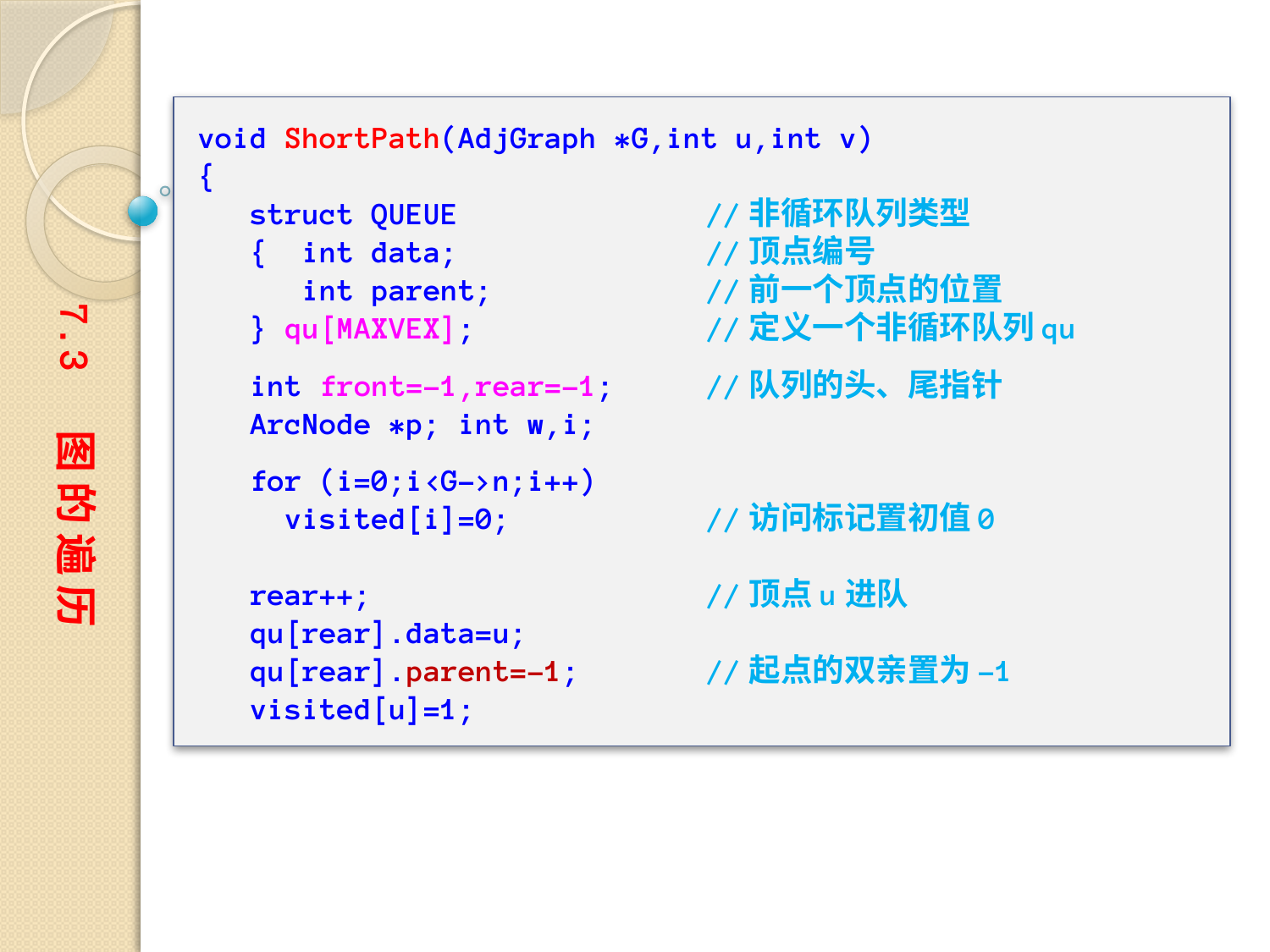

void ShortPath(AdjGraph *G,int u,int v)
{
   struct QUEUE		//非循环队列类型
   {  int data;		//顶点编号
      int parent;		//前一个顶点的位置
   } qu[MAXVEX];		//定义一个非循环队列qu
   int front=-1,rear=-1;	//队列的头、尾指针
   ArcNode *p; int w,i;
   for (i=0;i<G->n;i++)
     visited[i]=0;		//访问标记置初值0
   rear++;			//顶点u进队
   qu[rear].data=u;
   qu[rear].parent=-1;	//起点的双亲置为-1
   visited[u]=1;
7.3  图 的 遍 历